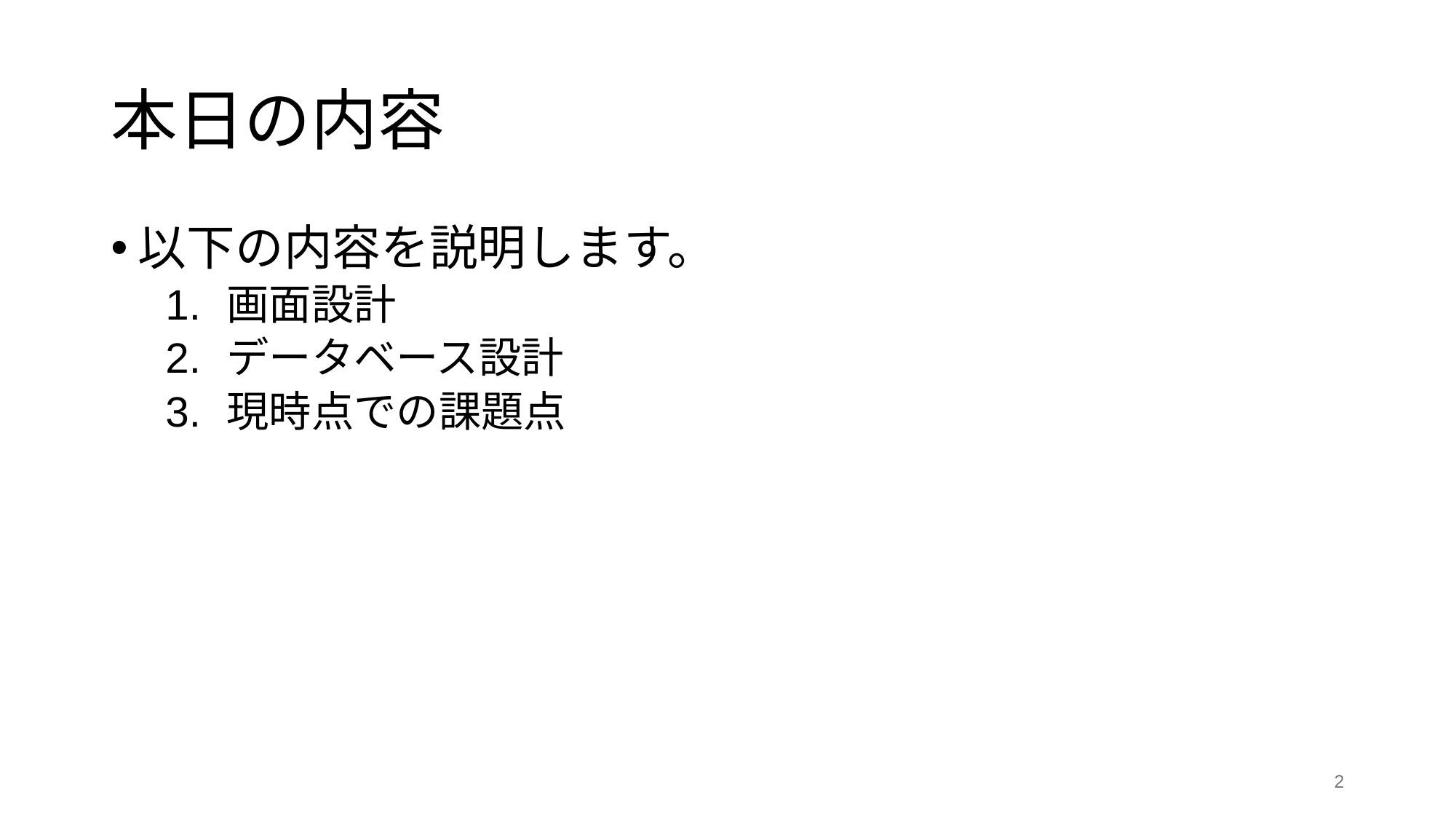

# 本日の内容
以下の内容を説明します。
画面設計
データベース設計
現時点での課題点

2